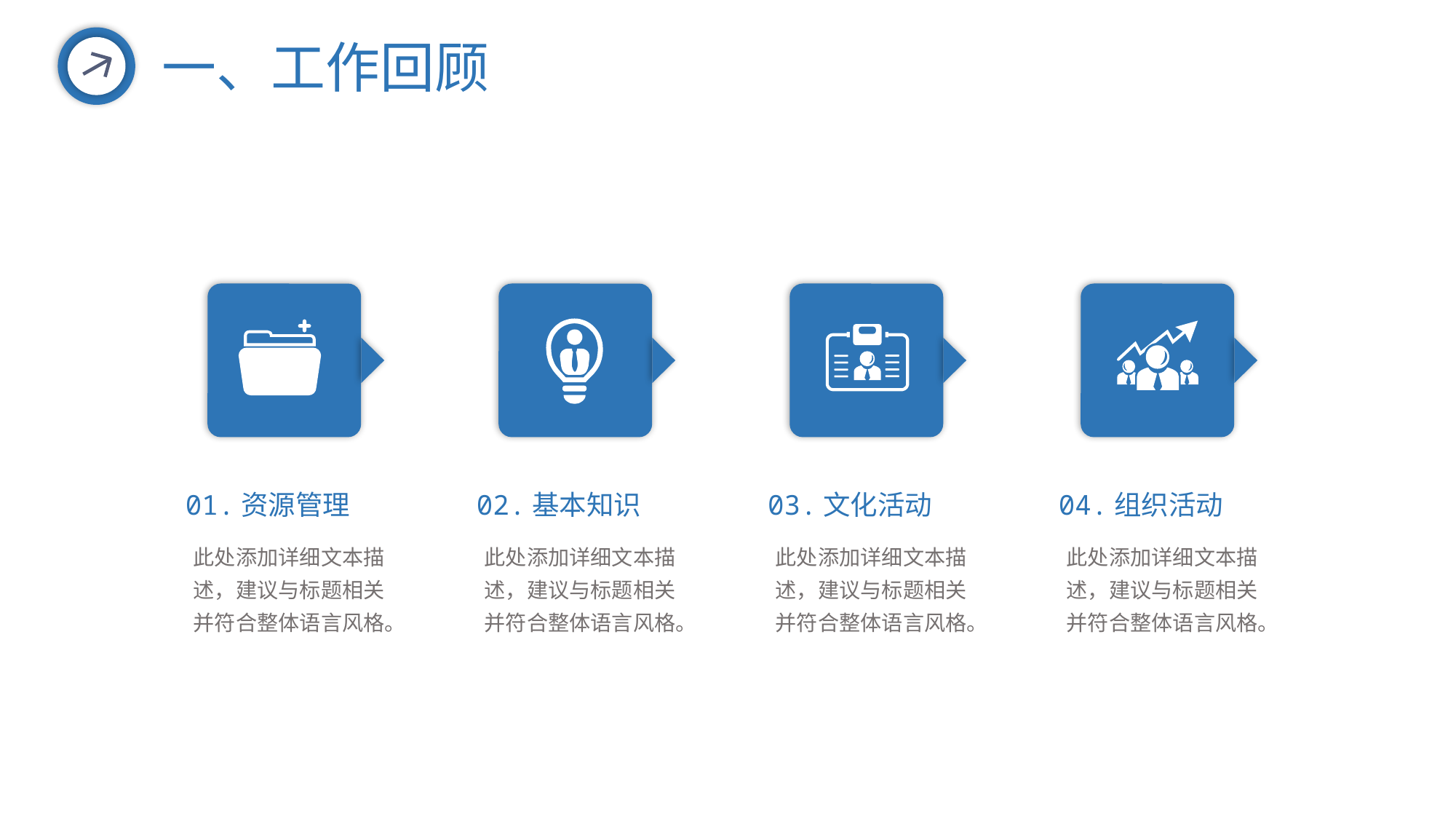

一、工作回顾

01.资源管理
此处添加详细文本描述，建议与标题相关并符合整体语言风格。
02.基本知识
此处添加详细文本描述，建议与标题相关并符合整体语言风格。
03.文化活动
此处添加详细文本描述，建议与标题相关并符合整体语言风格。
04.组织活动
此处添加详细文本描述，建议与标题相关并符合整体语言风格。